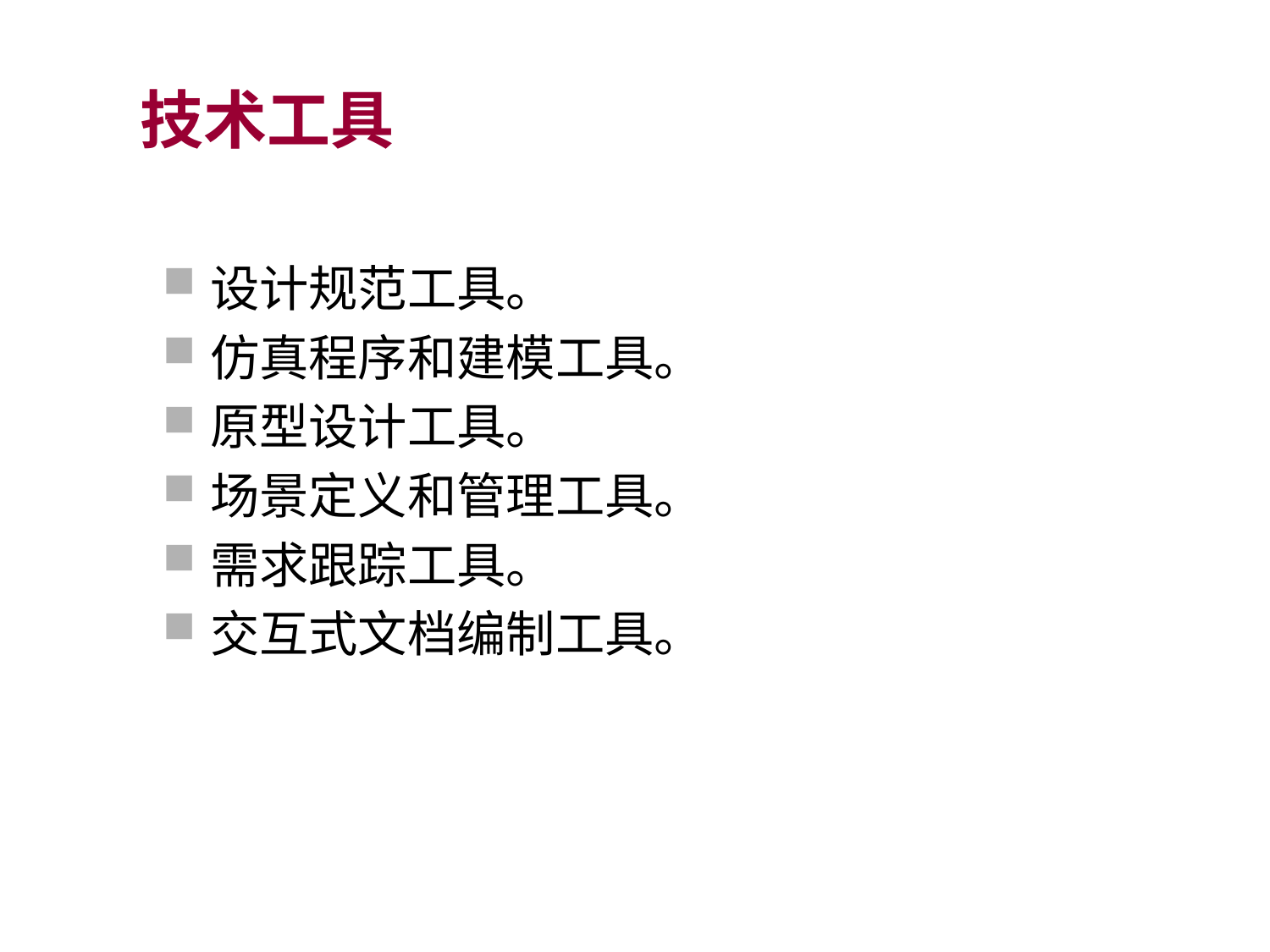

技术工具
设计规范工具。
仿真程序和建模工具。
原型设计工具。
场景定义和管理工具。
需求跟踪工具。
交互式文档编制工具。